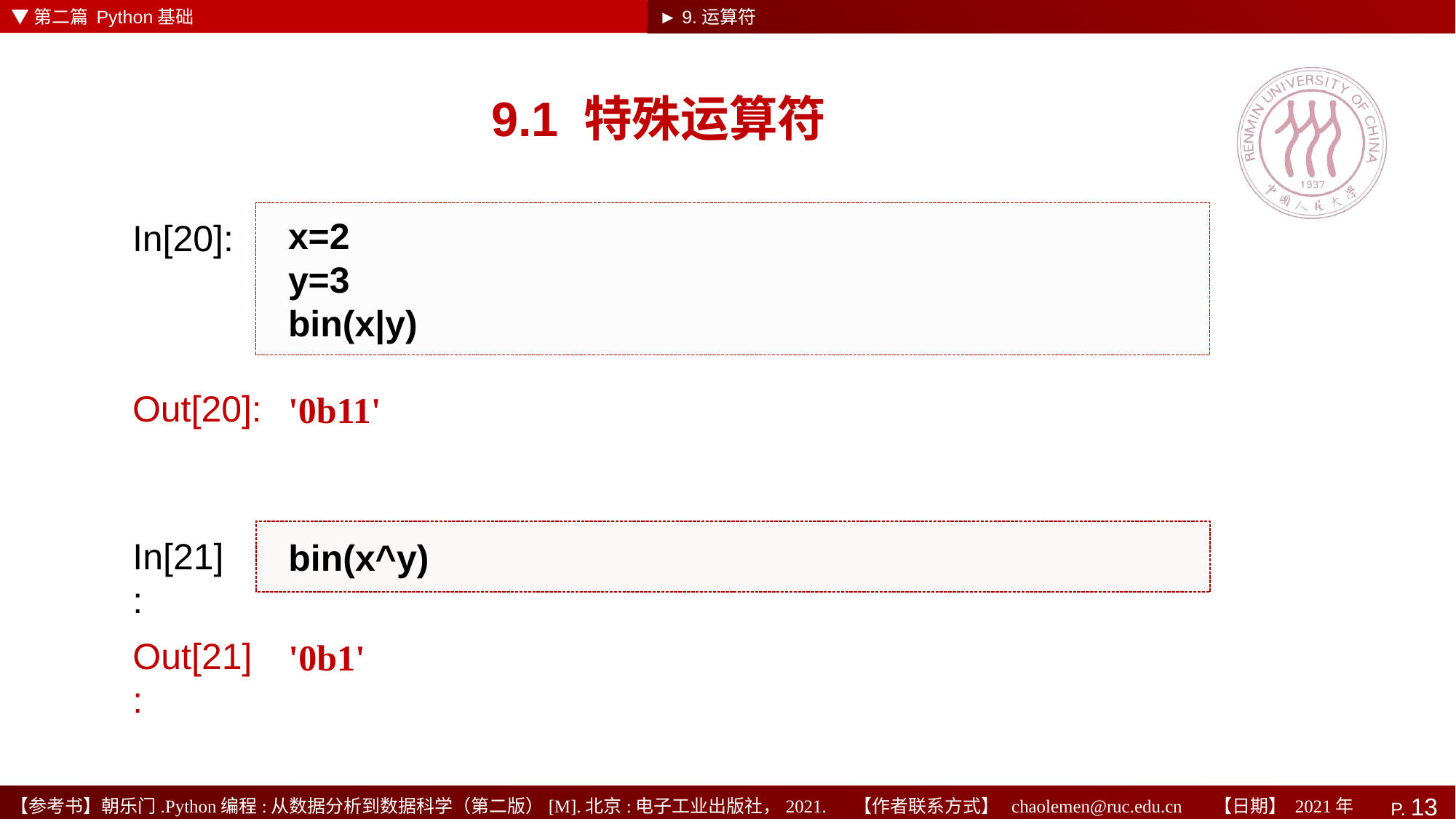

▼第二篇 Python基础
► 9.运算符
# 9.1 特殊运算符
x=2
y=3
bin(x|y)
In[20]:
'0b11'
Out[20]:
bin(x^y)
In[21]:
'0b1'
Out[21]: